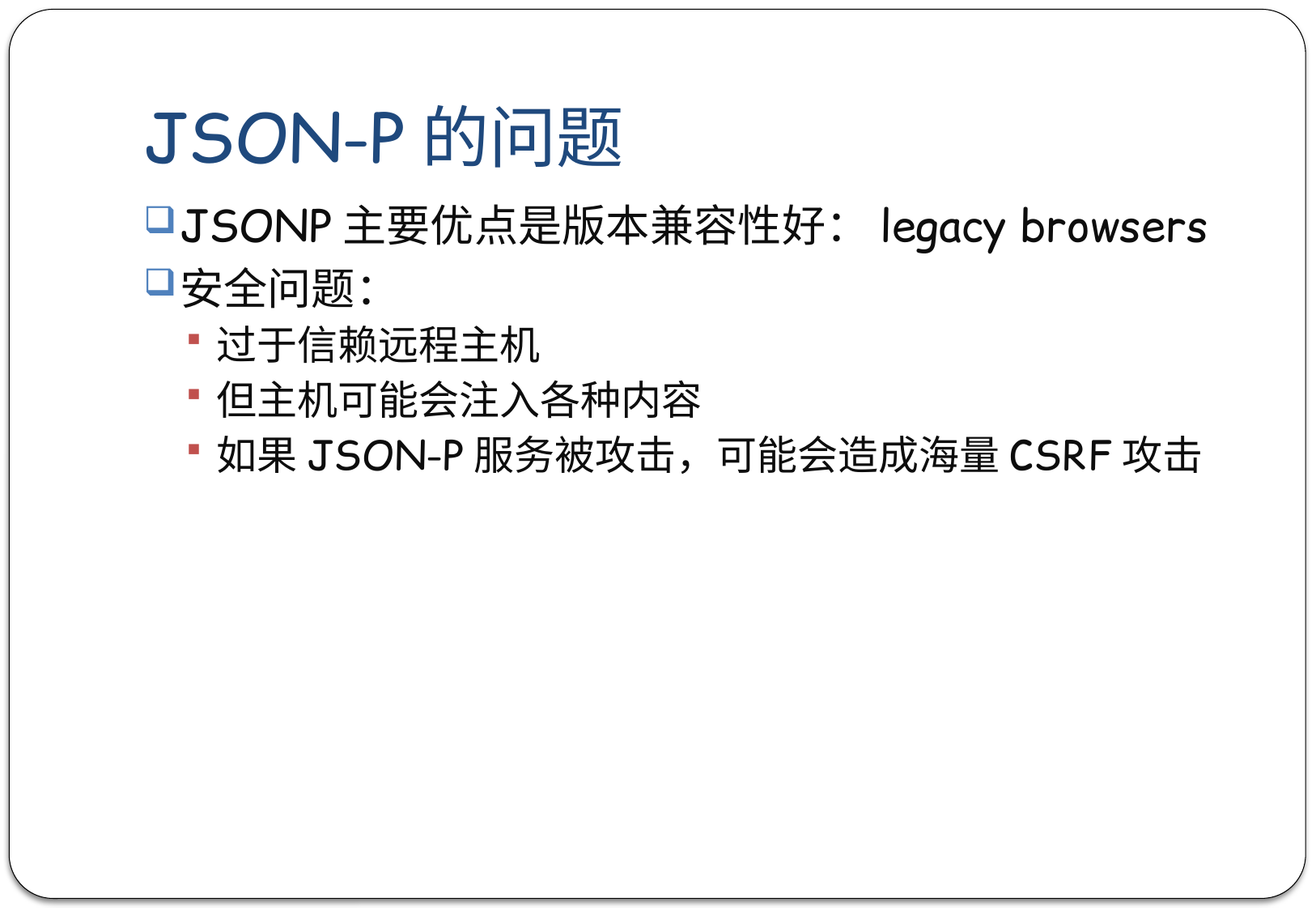

# JSON-P的问题
JSONP主要优点是版本兼容性好：legacy browsers
安全问题：
过于信赖远程主机
但主机可能会注入各种内容
如果JSON-P服务被攻击，可能会造成海量CSRF攻击